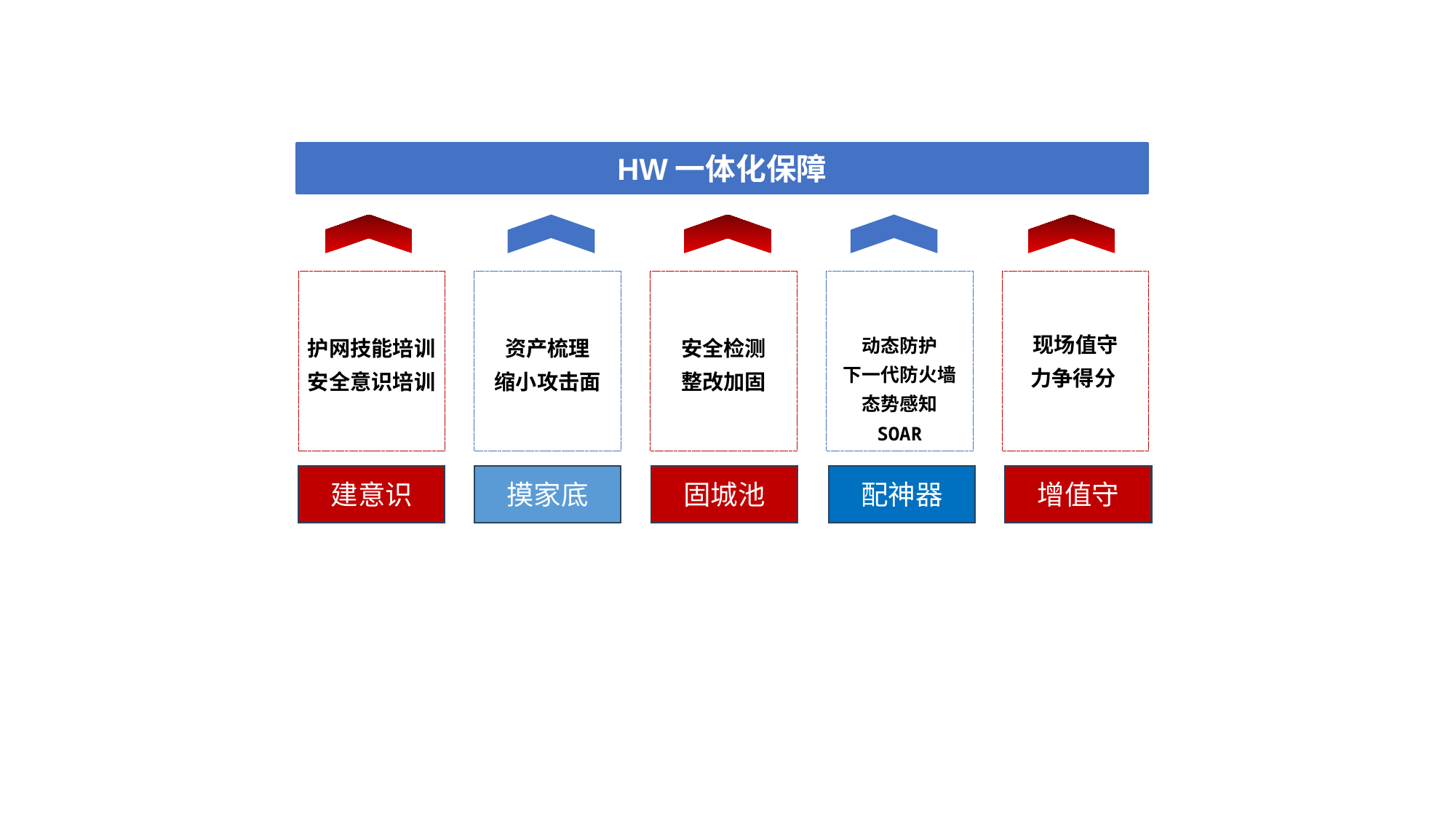

HW一体化保障

护网技能培训
安全意识培训
资产梳理
缩小攻击面
安全检测
整改加固

动态防护
下一代防火墙
态势感知
SOAR

现场值守
力争得分

建意识
摸家底
固城池
配神器
增值守